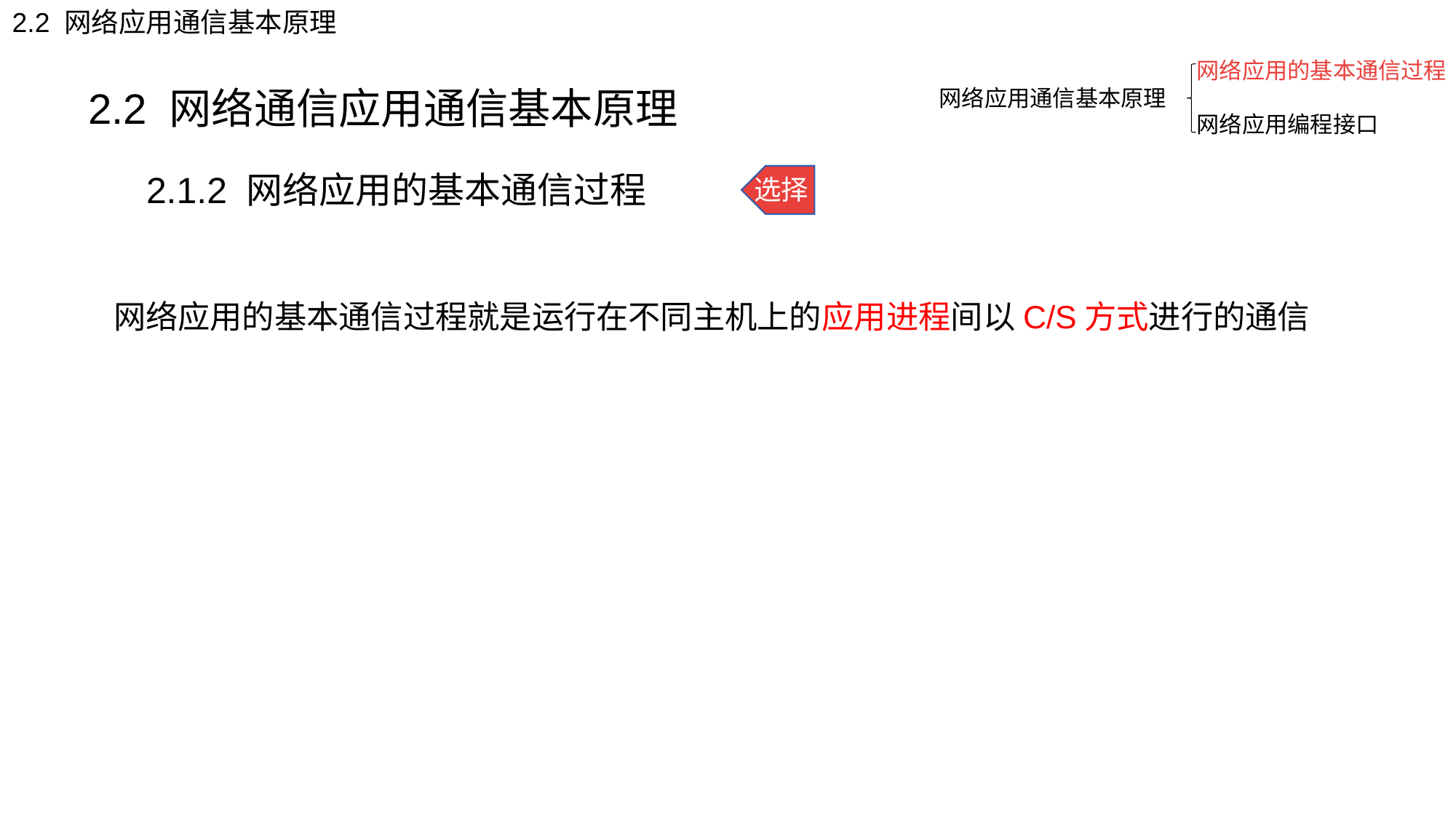

2.2 网络应用通信基本原理
# 2.2 网络通信应用通信基本原理
网络应用的基本通信过程

网络应用编程接口

网络应用通信基本原理
选择
2.1.2 网络应用的基本通信过程

选择
网络应用的基本通信过程就是运行在不同主机上的应用进程间以C/S方式进行的通信